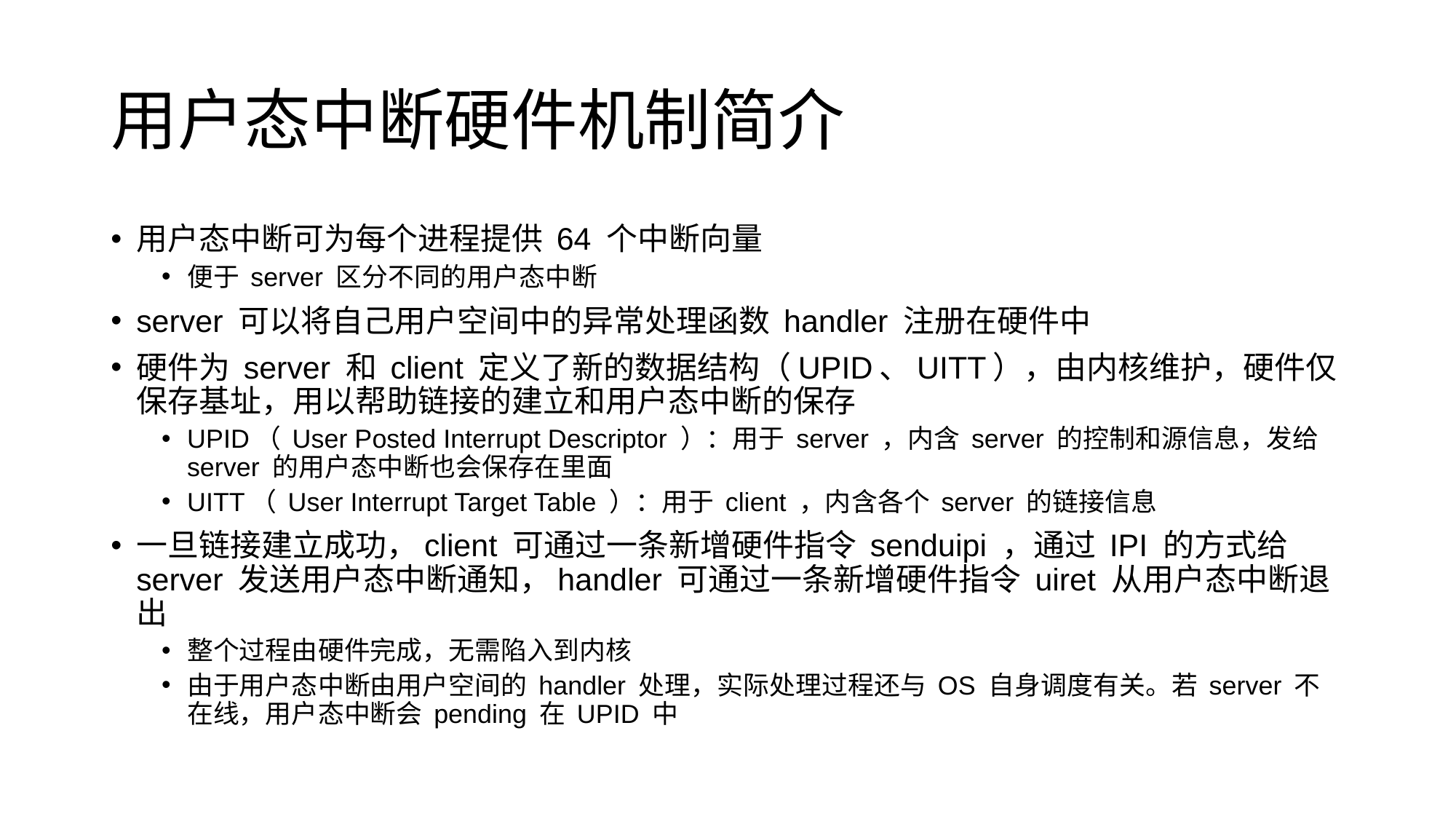

# 用户态中断硬件机制简介
用户态中断可为每个进程提供 64 个中断向量
便于 server 区分不同的用户态中断
server 可以将自己用户空间中的异常处理函数 handler 注册在硬件中
硬件为 server 和 client 定义了新的数据结构（UPID、UITT），由内核维护，硬件仅保存基址，用以帮助链接的建立和用户态中断的保存
UPID（ User Posted Interrupt Descriptor ）：用于 server ，内含 server 的控制和源信息，发给 server 的用户态中断也会保存在里面
UITT（ User Interrupt Target Table ）：用于 client ，内含各个 server 的链接信息
一旦链接建立成功，client 可通过一条新增硬件指令 senduipi ，通过 IPI 的方式给 server 发送用户态中断通知，handler 可通过一条新增硬件指令 uiret 从用户态中断退出
整个过程由硬件完成，无需陷入到内核
由于用户态中断由用户空间的 handler 处理，实际处理过程还与 OS 自身调度有关。若 server 不在线，用户态中断会 pending 在 UPID 中